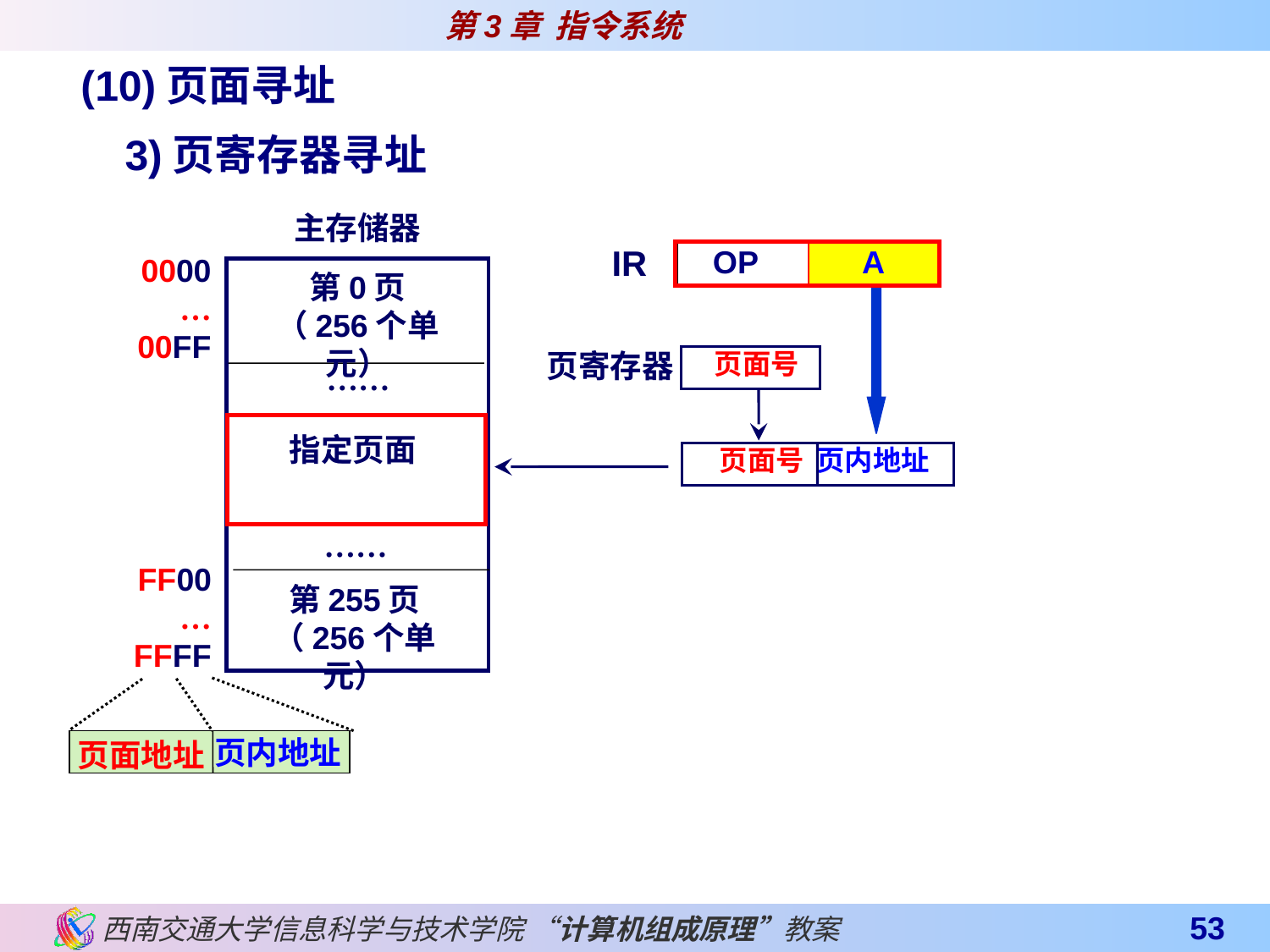

(10)页面寻址
3)页寄存器寻址
主存储器
0000
 …
00FF

第0页
（256个单元）
……

指定页面
……
FF00
 …
FFFF

第255页
（256个单元）

页内地址
页面地址

IR
   OP
A

页寄存器
 页面号

 页面号  页内地址